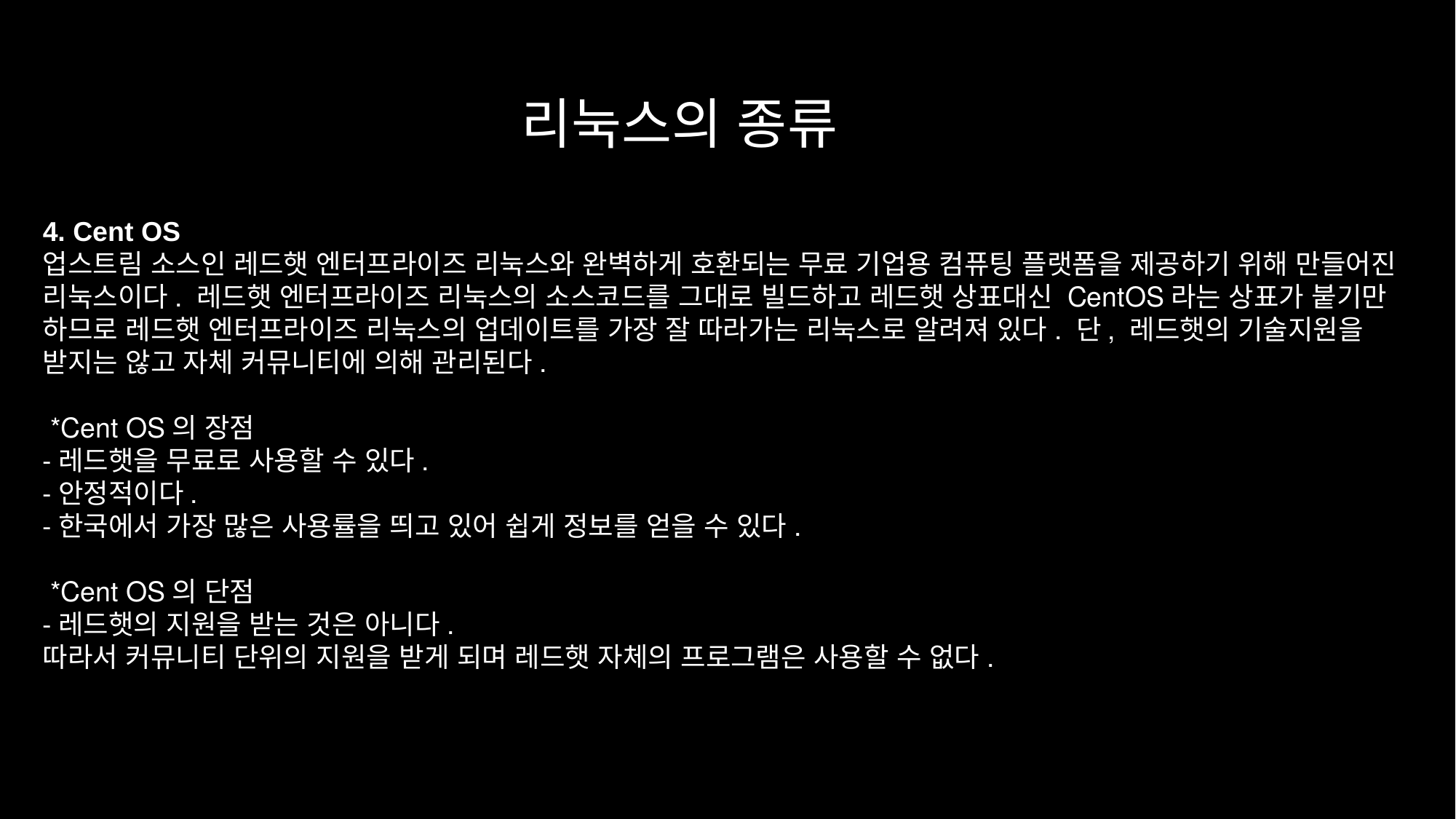

리눅스의 종류
4. Cent OS
업스트림 소스인 레드햇 엔터프라이즈 리눅스와 완벽하게 호환되는 무료 기업용 컴퓨팅 플랫폼을 제공하기 위해 만들어진 리눅스이다. 레드햇 엔터프라이즈 리눅스의 소스코드를 그대로 빌드하고 레드햇 상표대신 CentOS라는 상표가 붙기만 하므로 레드햇 엔터프라이즈 리눅스의 업데이트를 가장 잘 따라가는 리눅스로 알려져 있다. 단, 레드햇의 기술지원을 받지는 않고 자체 커뮤니티에 의해 관리된다.
 *Cent OS의 장점
-레드햇을 무료로 사용할 수 있다.
-안정적이다.
-한국에서 가장 많은 사용률을 띄고 있어 쉽게 정보를 얻을 수 있다.
 *Cent OS의 단점
-레드햇의 지원을 받는 것은 아니다.
따라서 커뮤니티 단위의 지원을 받게 되며 레드햇 자체의 프로그램은 사용할 수 없다.